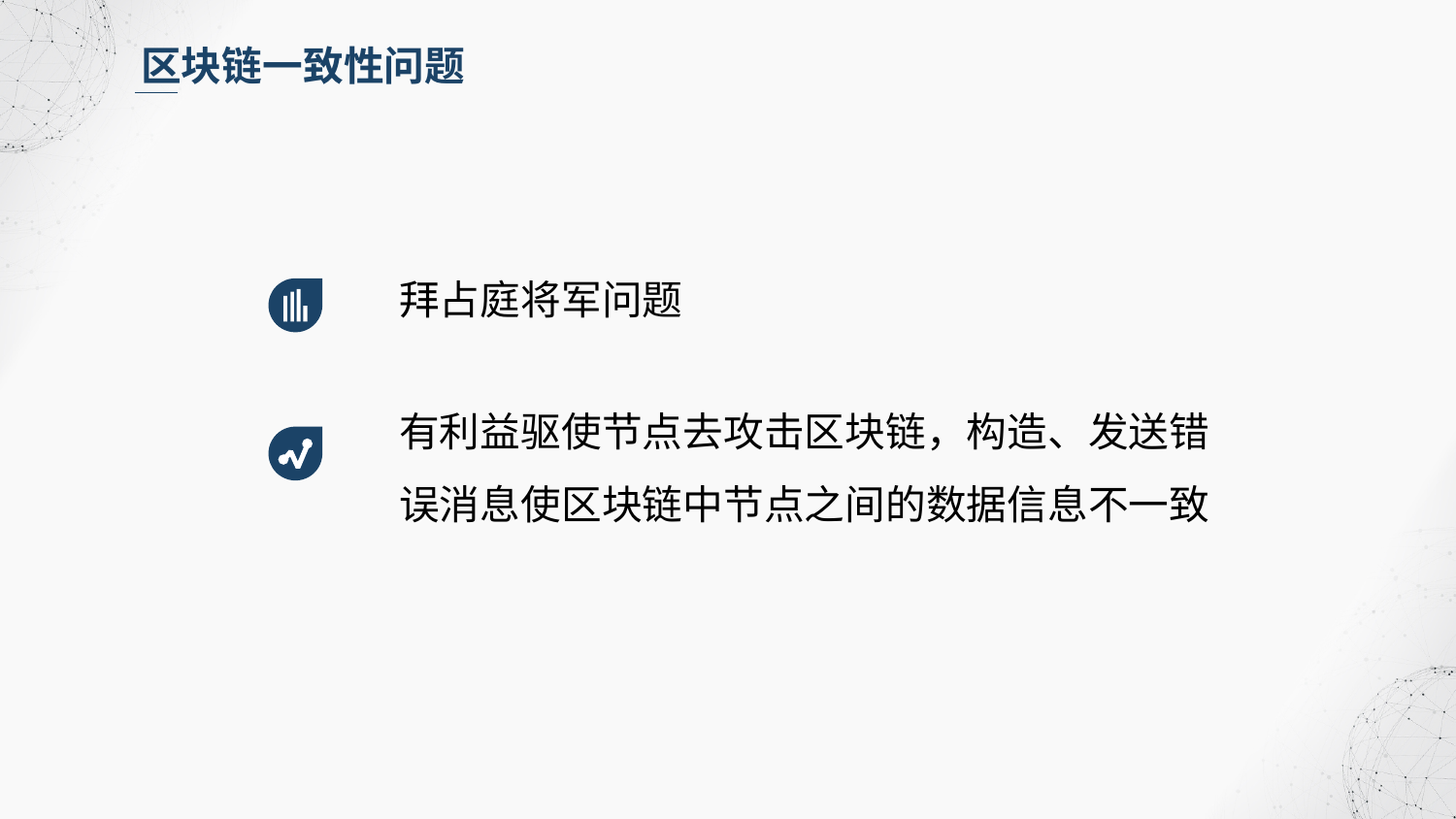

区块链一致性问题
拜占庭将军问题

有利益驱使节点去攻击区块链，构造、发送错误消息使区块链中节点之间的数据信息不一致